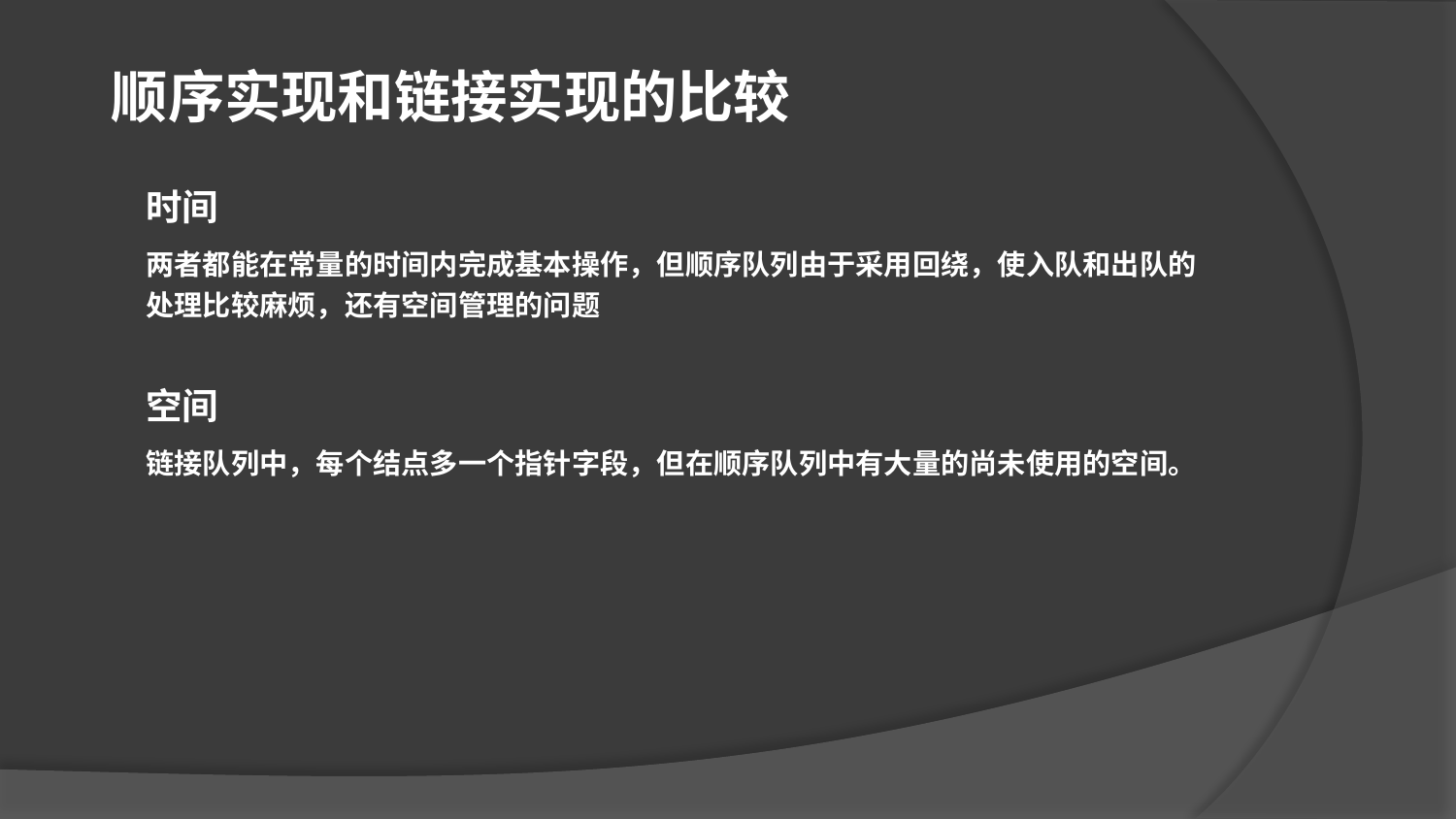

顺序实现和链接实现的比较
时间
两者都能在常量的时间内完成基本操作，但顺序队列由于采用回绕，使入队和出队的处理比较麻烦，还有空间管理的问题

空间
链接队列中，每个结点多一个指针字段，但在顺序队列中有大量的尚未使用的空间。